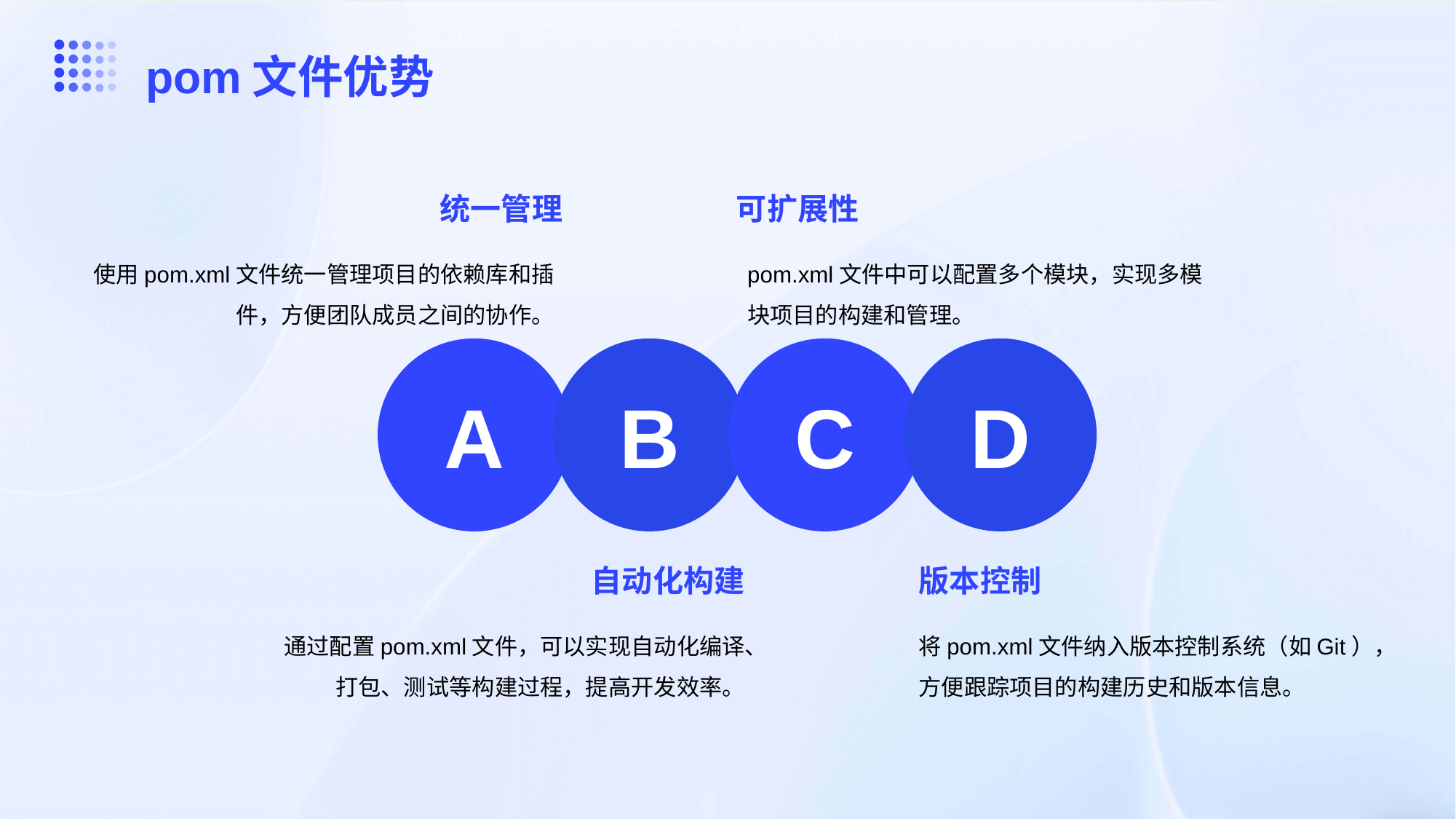

pom文件优势

统一管理
可扩展性
使用pom.xml文件统一管理项目的依赖库和插件，方便团队成员之间的协作。
pom.xml文件中可以配置多个模块，实现多模块项目的构建和管理。

A
B
C
D
自动化构建
版本控制
通过配置pom.xml文件，可以实现自动化编译、打包、测试等构建过程，提高开发效率。
将pom.xml文件纳入版本控制系统（如Git），方便跟踪项目的构建历史和版本信息。